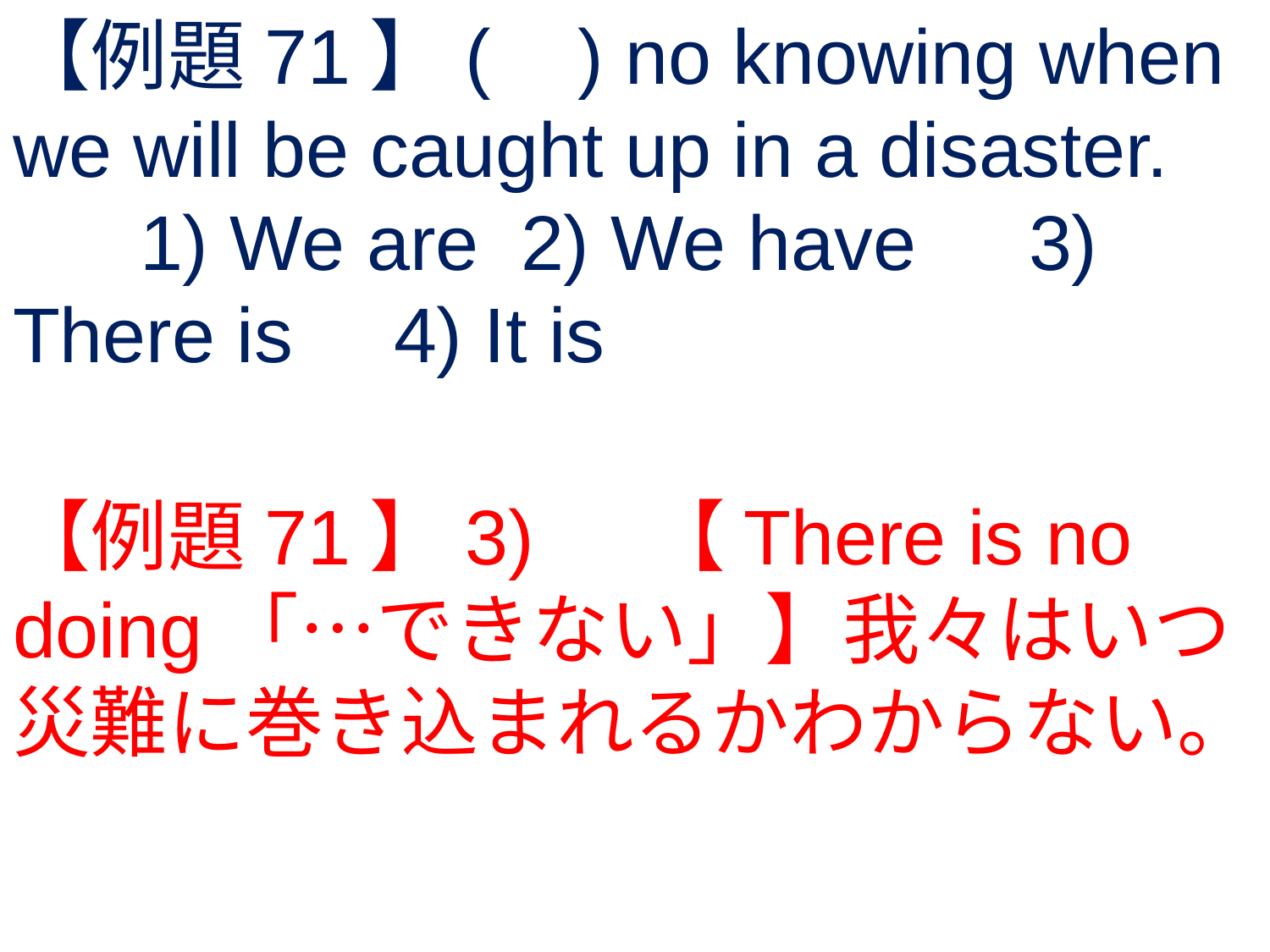

# 【例題71】(    ) no knowing when we will be caught up in a disaster.	1) We are	2) We have	3) There is	4) It is
【例題71】3) 	【There is no doing「…できない」】我々はいつ災難に巻き込まれるかわからない。